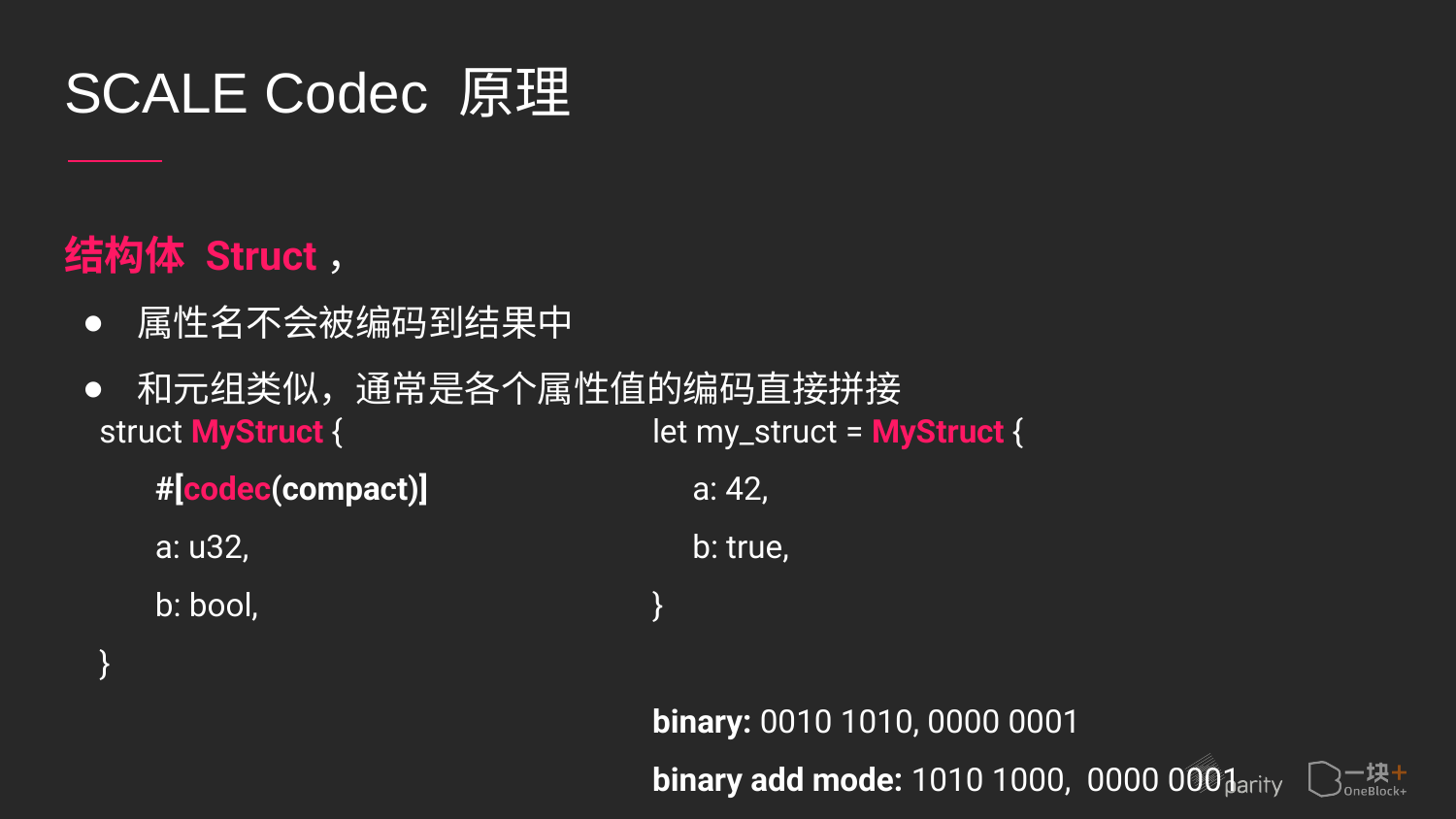

# SCALE Codec 原理
结构体 Struct，
属性名不会被编码到结果中
和元组类似，通常是各个属性值的编码直接拼接

struct MyStruct {
       #[codec(compact)]
       a: u32,
       b: bool,
}
let my_struct = MyStruct {
     a: 42,
     b: true,
}

binary: 0010 1010, 0000 0001
binary add mode: 1010 1000,  0000 0001
hex: 0xa8 01